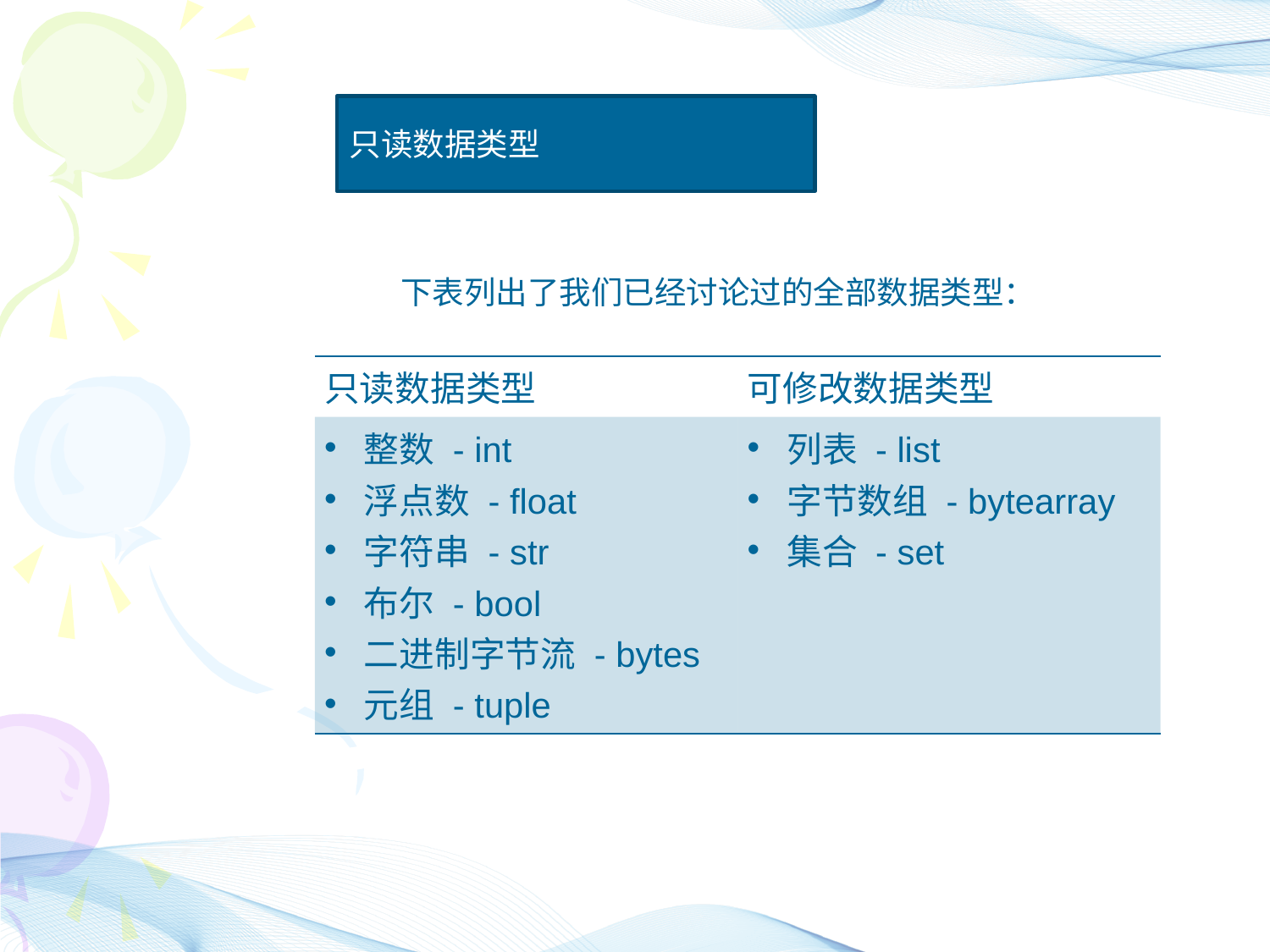

只读数据类型
下表列出了我们已经讨论过的全部数据类型：
| 只读数据类型 | 可修改数据类型 |
| --- | --- |
| 整数 - int 浮点数 - float 字符串 - str 布尔 - bool 二进制字节流 - bytes 元组 - tuple | 列表 - list 字节数组 - bytearray 集合 - set |
26